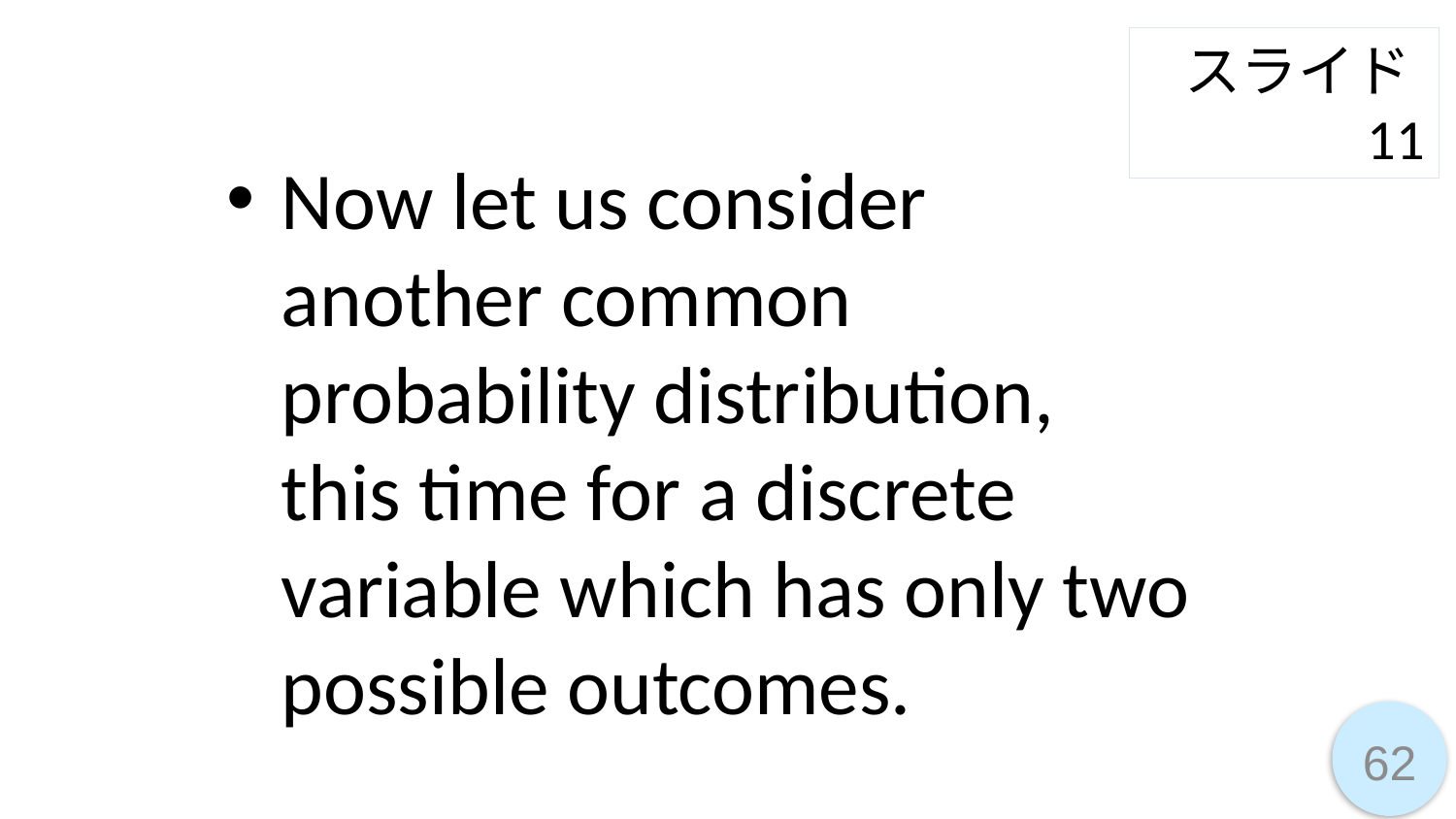

スライド11
Now let us consider another common probability distribution,
this time for a discrete variable which has only two possible outcomes.
62